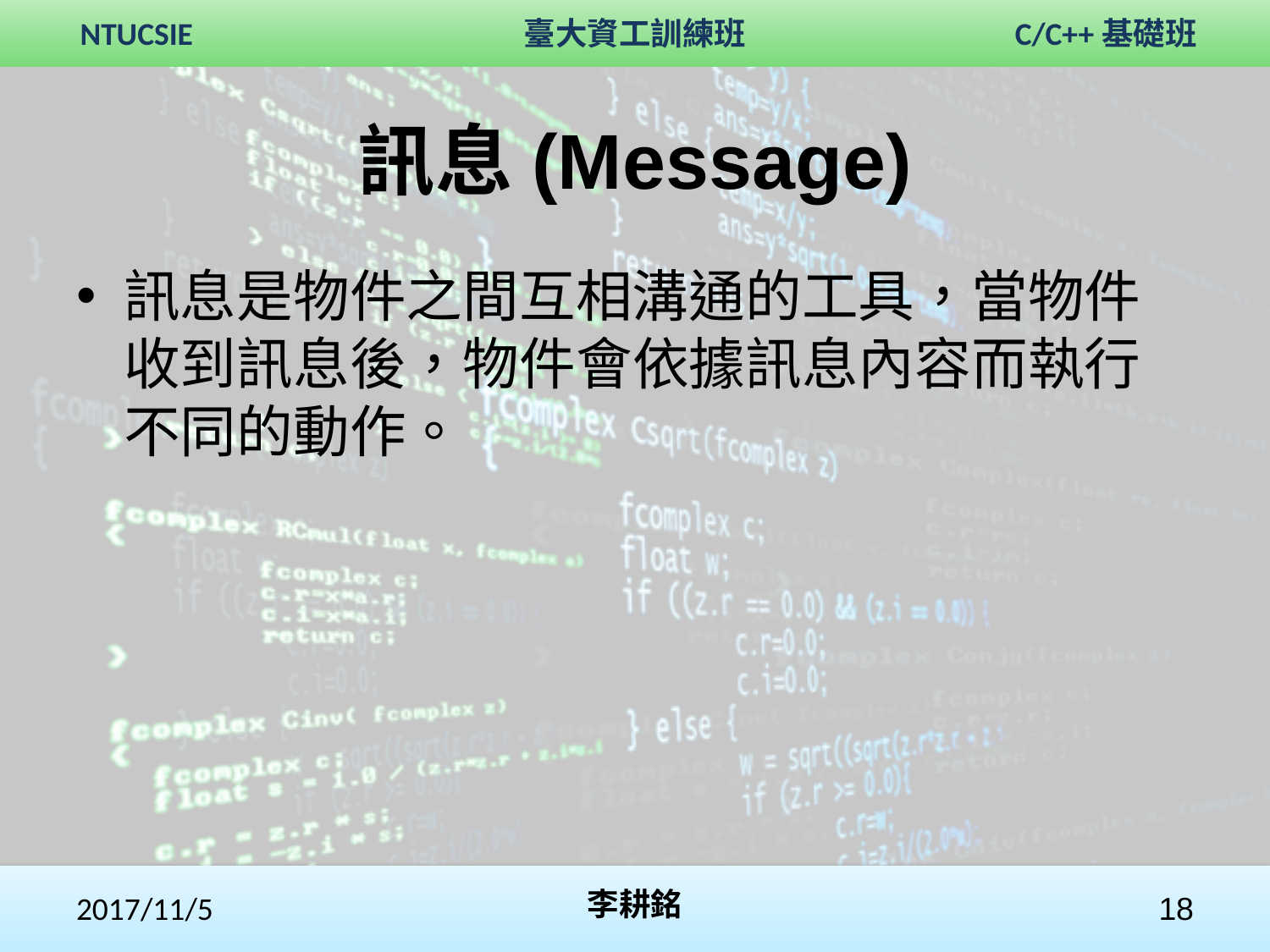

# 訊息(Message)
訊息是物件之間互相溝通的工具，當物件收到訊息後，物件會依據訊息內容而執行不同的動作。
2017/11/5
李耕銘
18